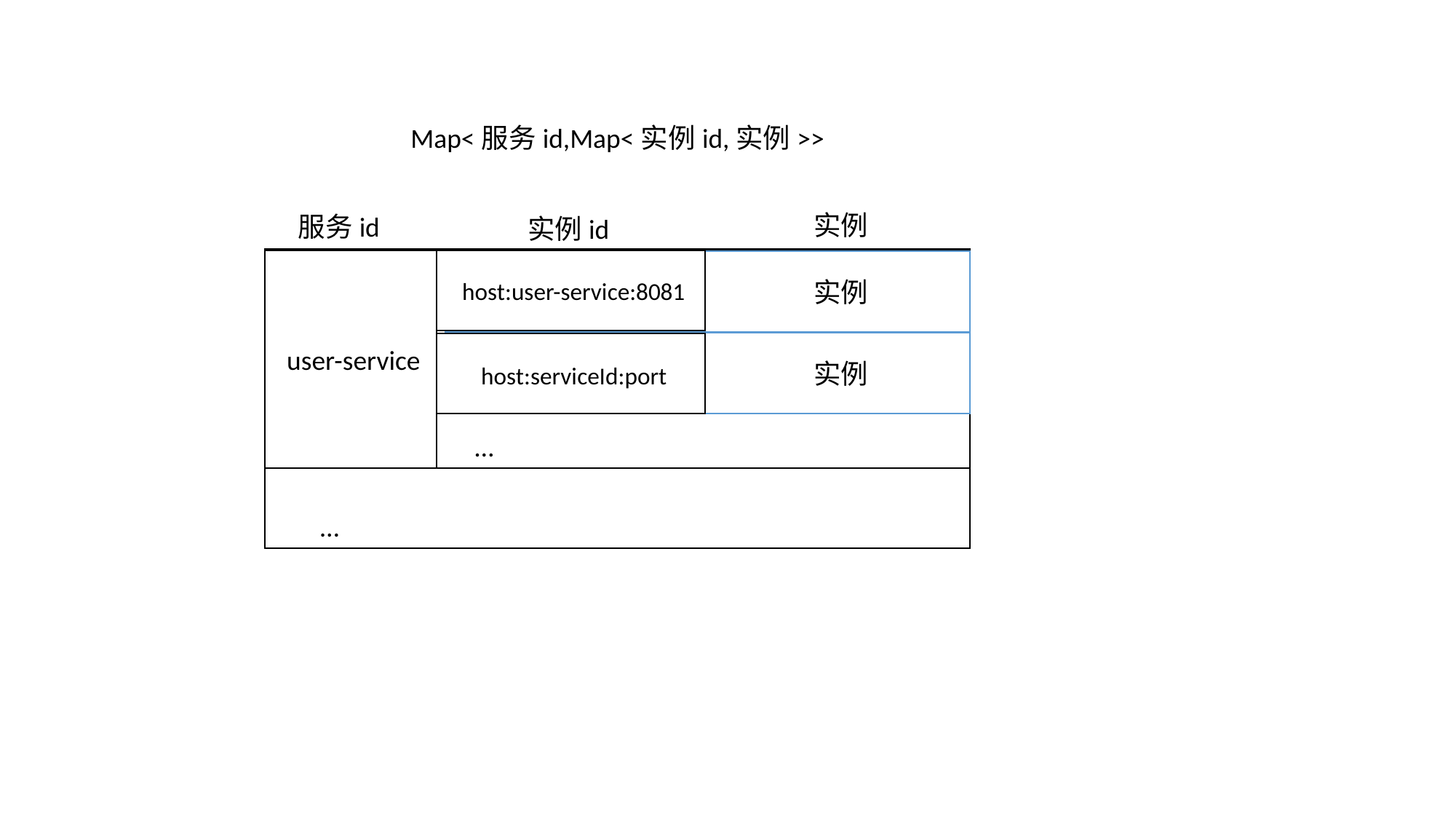

Map<服务id,Map<实例id,实例>>
实例
服务id
实例id

 host:user-service:8081
 user-service
                                          实例
                                          实例
 host:serviceId:port
…
…